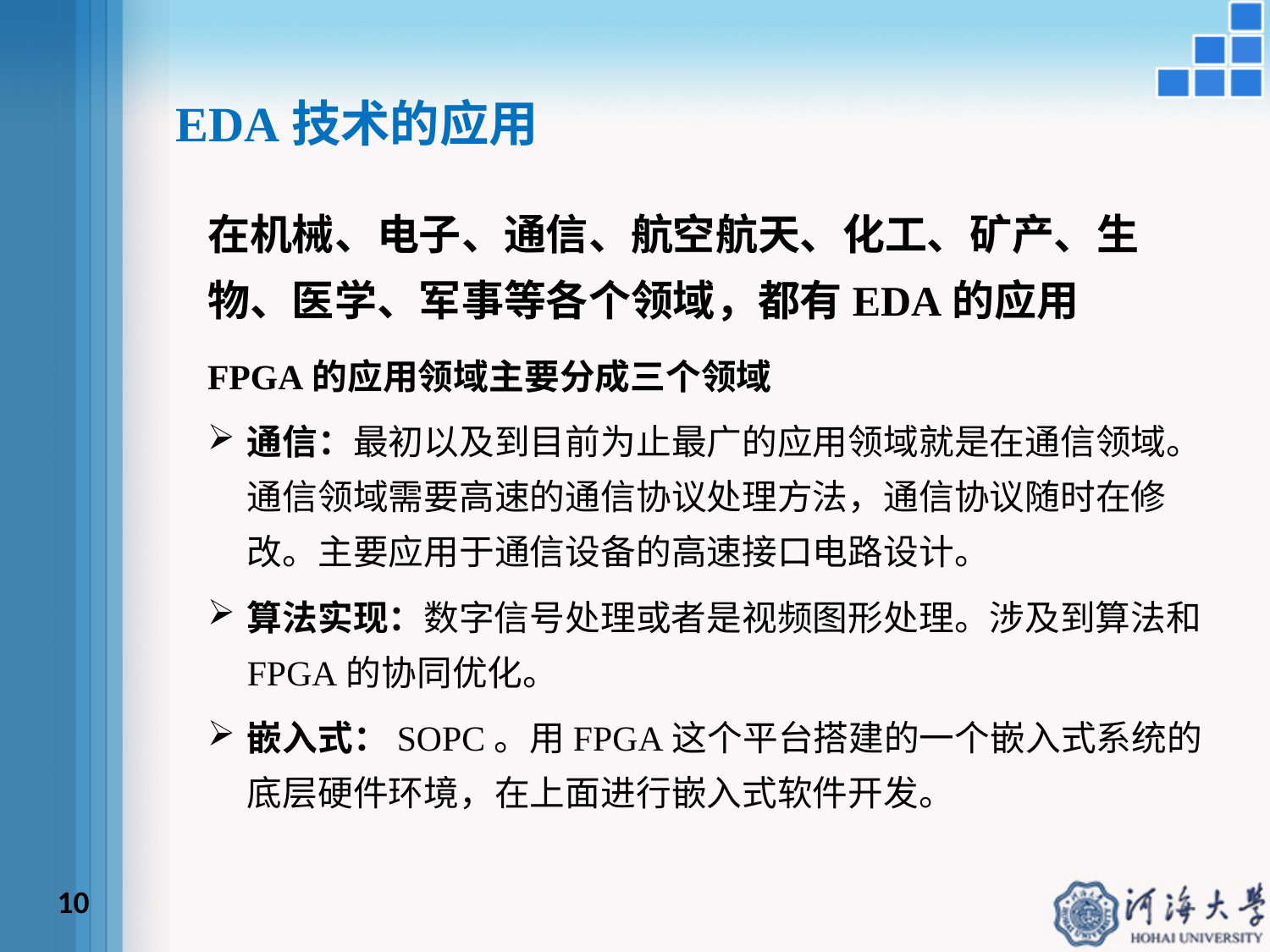

EDA技术的应用
在机械、电子、通信、航空航天、化工、矿产、生物、医学、军事等各个领域，都有EDA的应用
FPGA的应用领域主要分成三个领域
通信：最初以及到目前为止最广的应用领域就是在通信领域。通信领域需要高速的通信协议处理方法，通信协议随时在修改。主要应用于通信设备的高速接口电路设计。
算法实现：数字信号处理或者是视频图形处理。涉及到算法和FPGA的协同优化。
嵌入式：SOPC。用FPGA这个平台搭建的一个嵌入式系统的底层硬件环境，在上面进行嵌入式软件开发。
10